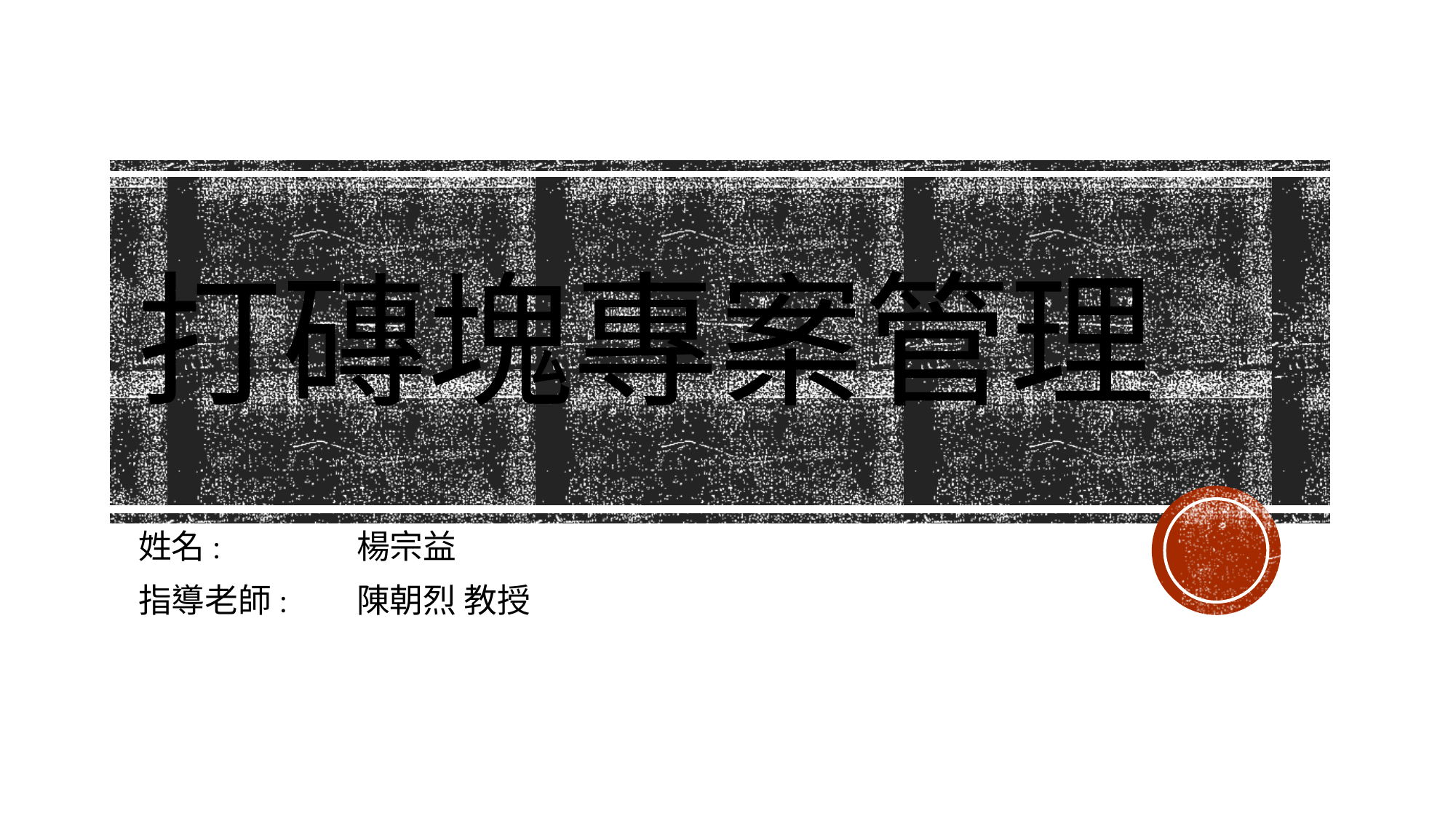

# 打磚塊專案管理
姓名:		楊宗益
指導老師:	陳朝烈 教授